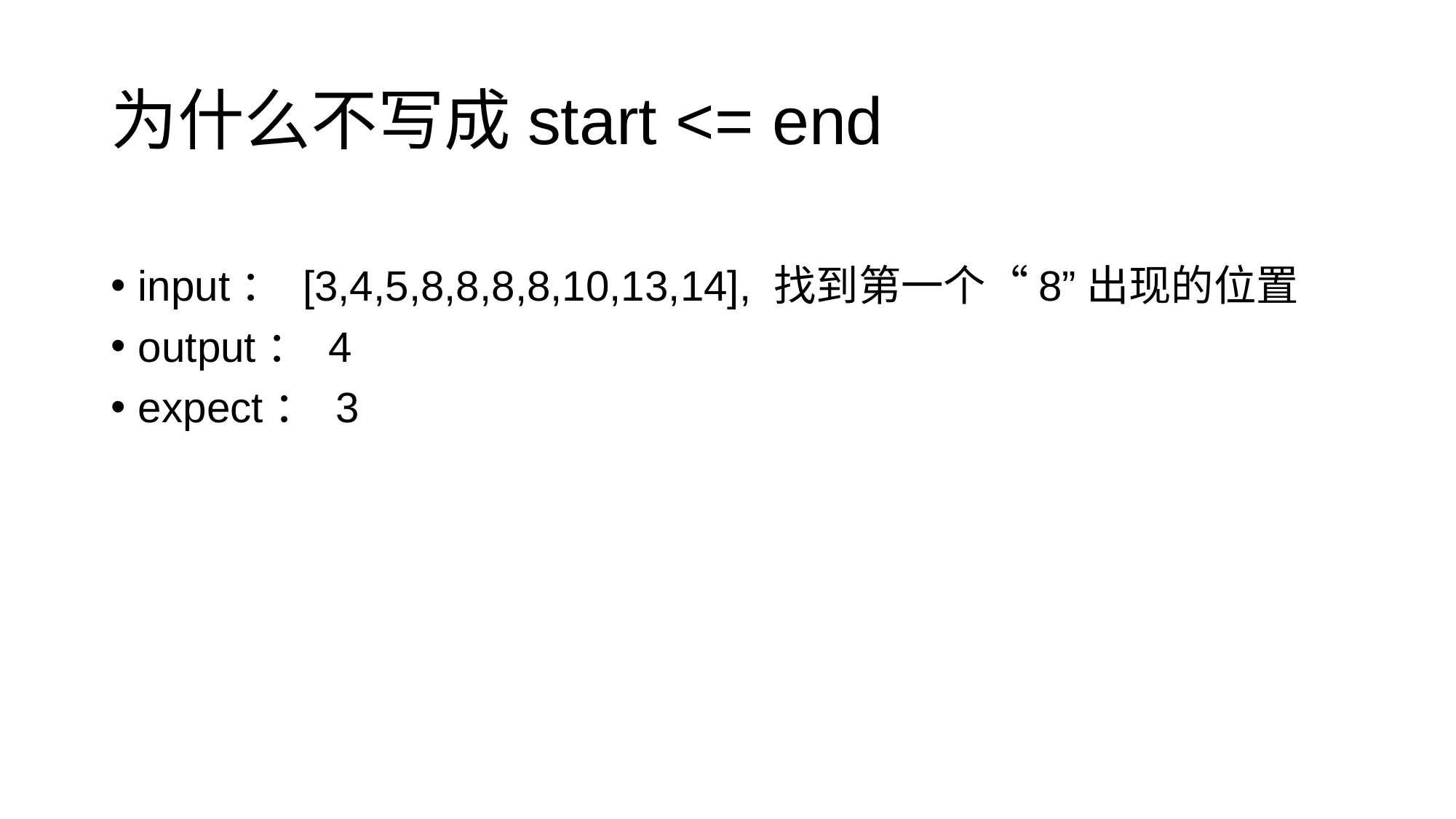

# 为什么不写成start <= end
input： [3,4,5,8,8,8,8,10,13,14], 找到第一个“8”出现的位置
output： 4
expect： 3